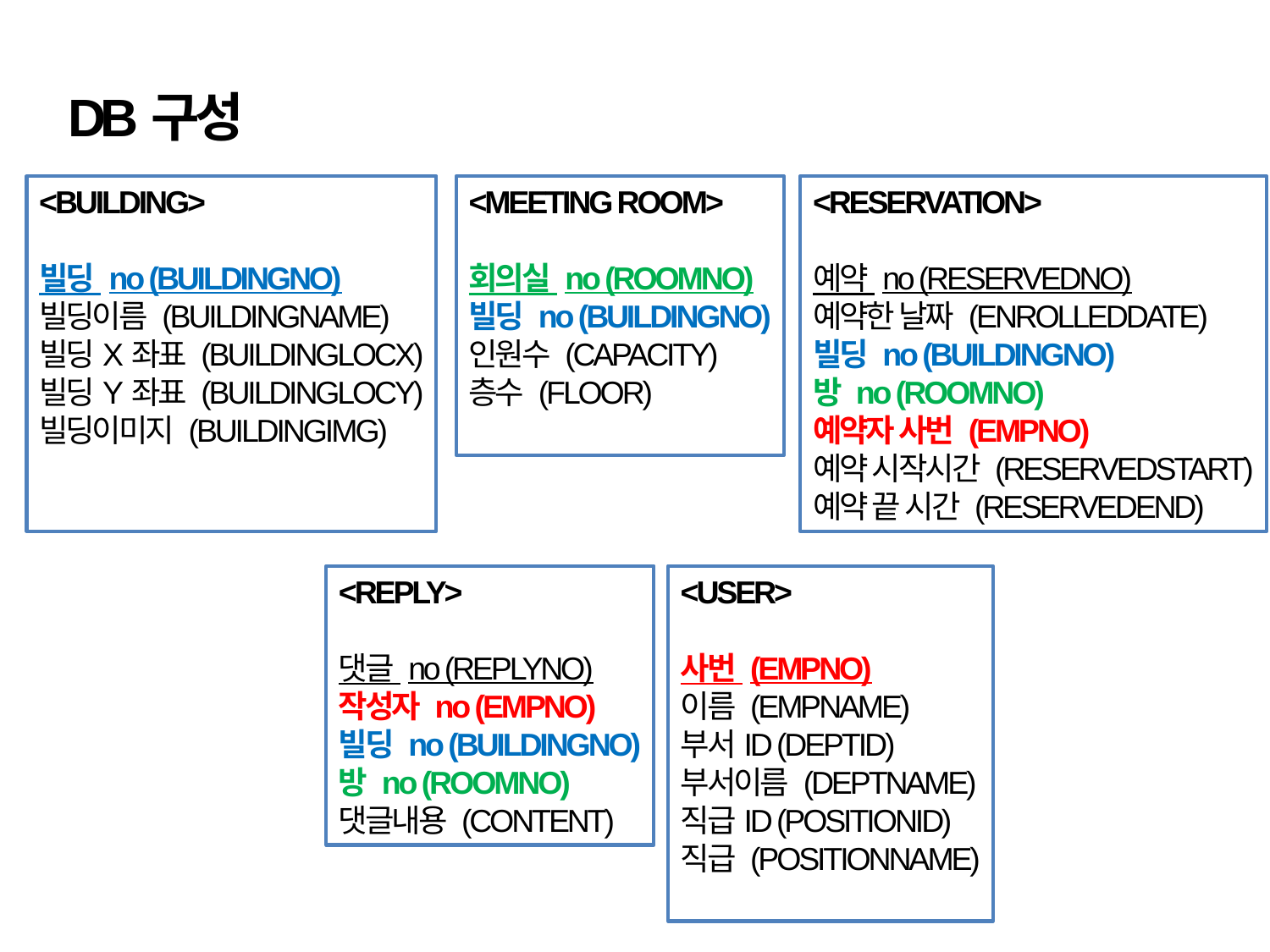

# DB구성
<BUILDING>

빌딩 no (BUILDINGNO)
빌딩이름 (BUILDINGNAME)
빌딩X좌표 (BUILDINGLOCX)
빌딩Y좌표 (BUILDINGLOCY)
빌딩이미지 (BUILDINGIMG)

<MEETING ROOM>

회의실 no (ROOMNO)
빌딩 no (BUILDINGNO)
인원수 (CAPACITY)
층수 (FLOOR)

<RESERVATION>

예약 no (RESERVEDNO)
예약한 날짜 (ENROLLEDDATE)
빌딩 no (BUILDINGNO)
방 no (ROOMNO)
예약자 사번 (EMPNO)
예약 시작시간 (RESERVEDSTART)
예약 끝 시간 (RESERVEDEND)
<REPLY>

댓글 no (REPLYNO)
작성자 no (EMPNO)
빌딩 no (BUILDINGNO)
방 no (ROOMNO)
댓글내용 (CONTENT)
<USER>

사번 (EMPNO)
이름 (EMPNAME)
부서ID (DEPTID)
부서이름 (DEPTNAME)
직급ID (POSITIONID)
직급 (POSITIONNAME)